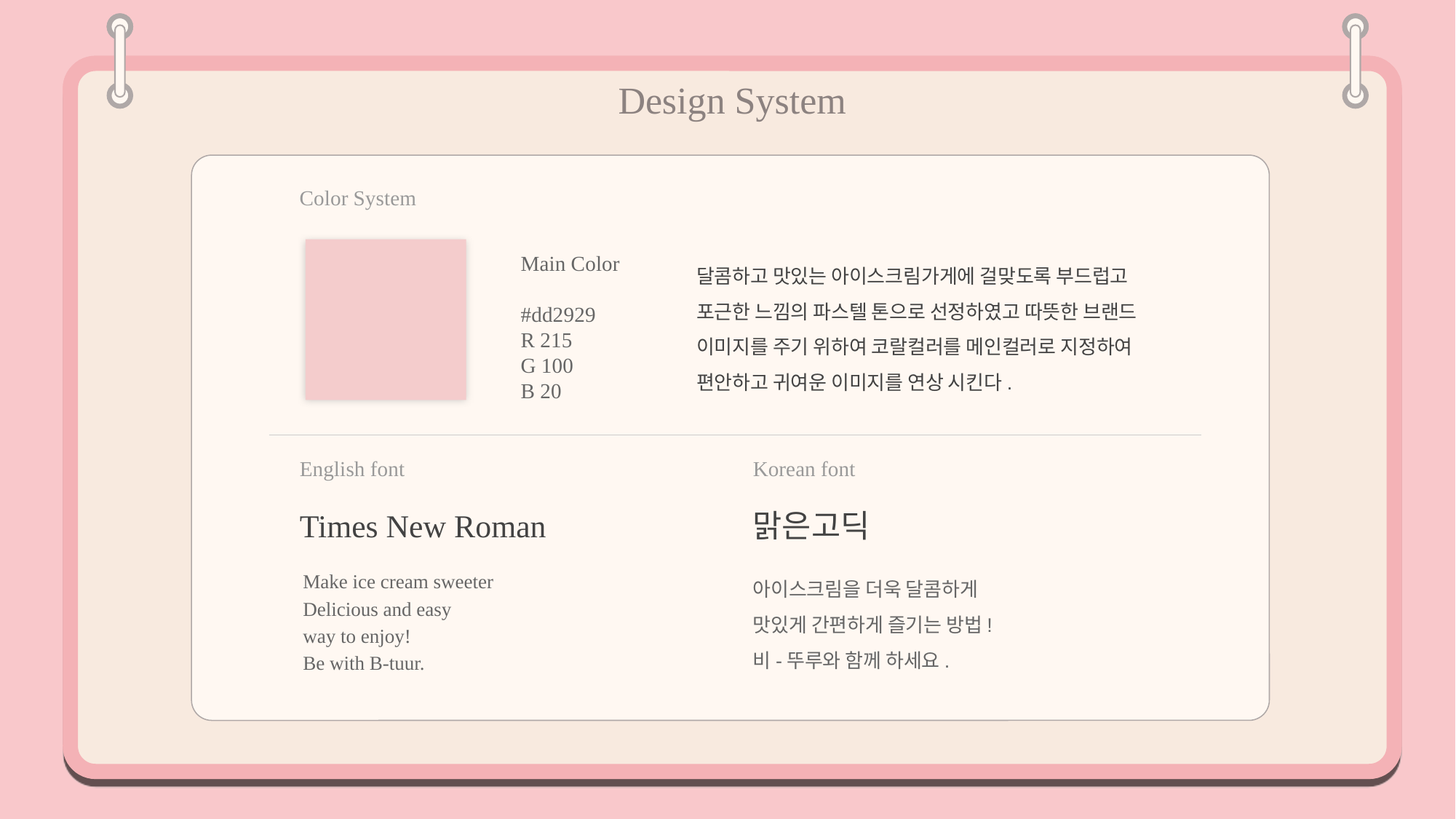

Design System

Design System

Color System
Main Color  #dd2929 R 215 G 100 B 20

Main Color  #dd2929 R 215 G 100 B 20

Main Color

#dd2929
R 215
G 100
B 20

달콤하고 맛있는 아이스크림가게에 걸맞도록 부드럽고
포근한 느낌의 파스텔 톤으로 선정하였고 따뜻한 브랜드
이미지를 주기 위하여 코랄컬러를 메인컬러로 지정하여
편안하고 귀여운 이미지를 연상 시킨다.
Main Color  #dd2929 R 215 G 100 B 20

폰트 :
사이즈 :
컬러 :
버튼패턴 :
화면사이즈

English font
Korean font
Times New Roman
맑은고딕
Make ice cream sweeter
Delicious and easy
way to enjoy!
Be with B-tuur.
아이스크림을 더욱 달콤하게
맛있게 간편하게 즐기는 방법!
비-뚜루와 함께 하세요.

달콤하고 다양한 아이스크림가게에 걸맞도록 파스텔 톤의 컬러를 메인컬러와 서브컬러로 지정하였다.